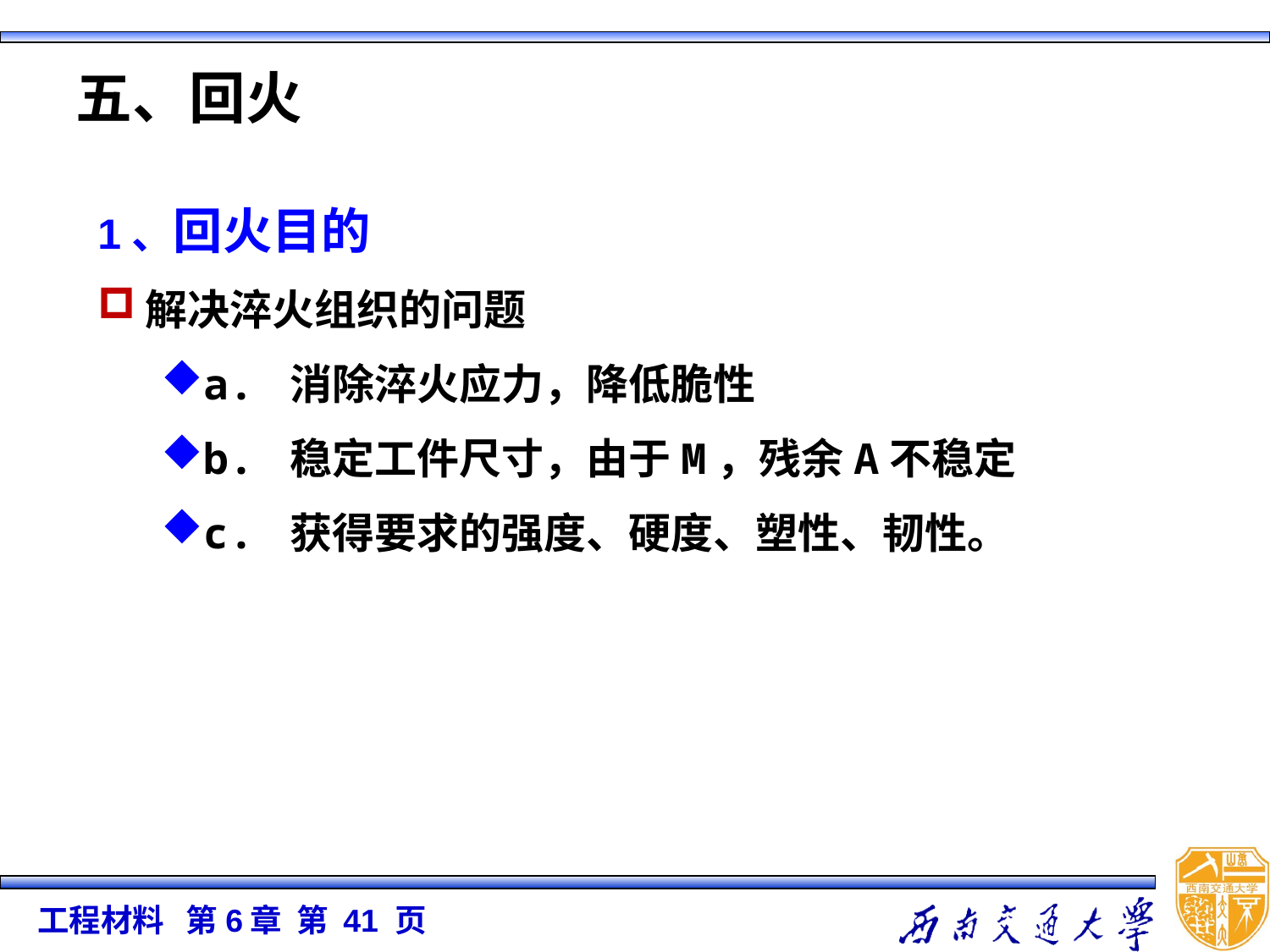

# 五、回火
1、回火目的
解决淬火组织的问题
a. 消除淬火应力，降低脆性
b. 稳定工件尺寸，由于M，残余A不稳定
c. 获得要求的强度、硬度、塑性、韧性。